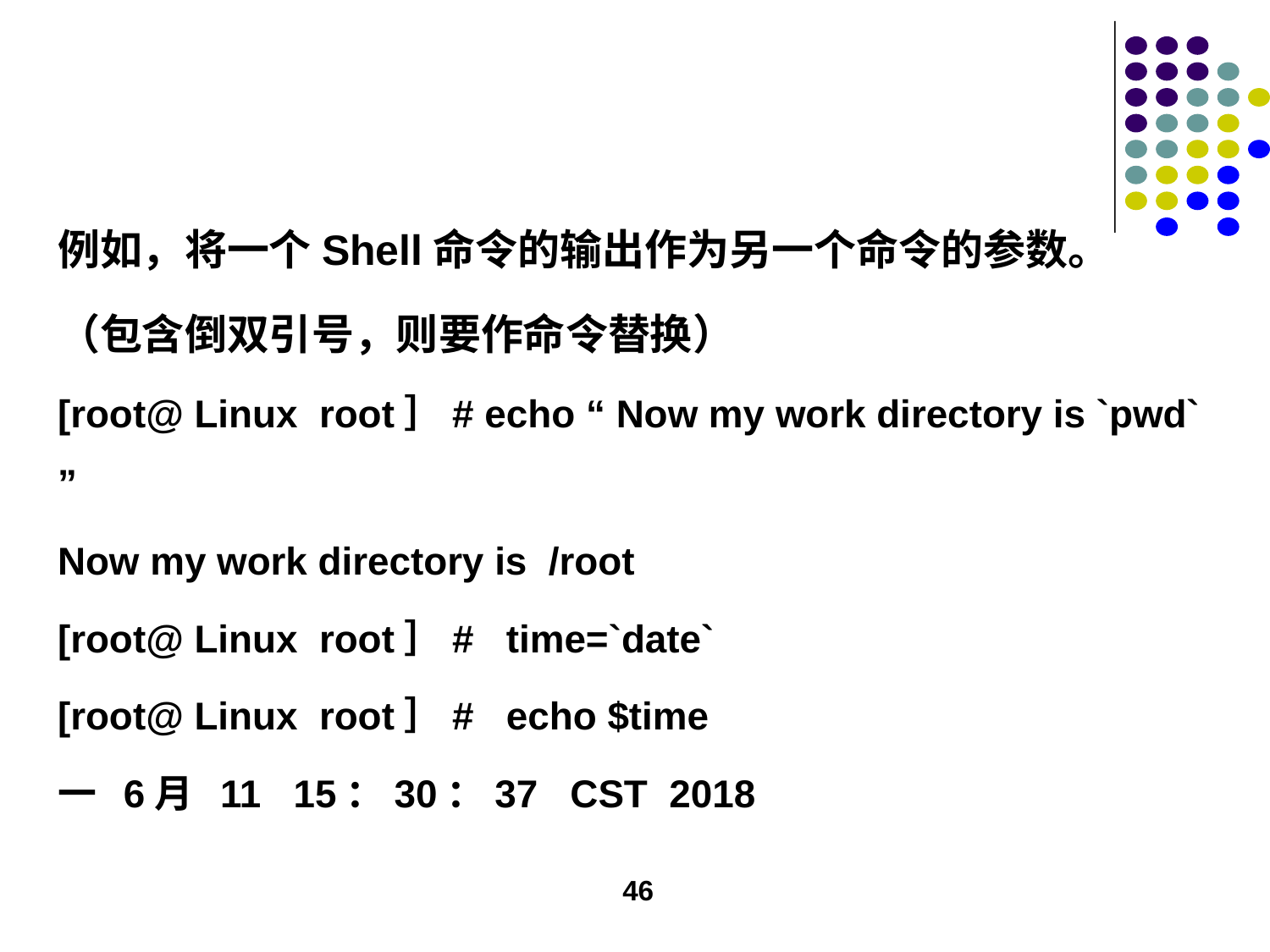

例如，将一个Shell命令的输出作为另一个命令的参数。
（包含倒双引号，则要作命令替换）
[root@ Linux  root］# echo “ Now my work directory is `pwd` ”
Now my work directory is  /root
[root@ Linux  root］#   time=`date`
[root@ Linux  root］#   echo $time
一  6月  11   15：30：37   CST  2018

46